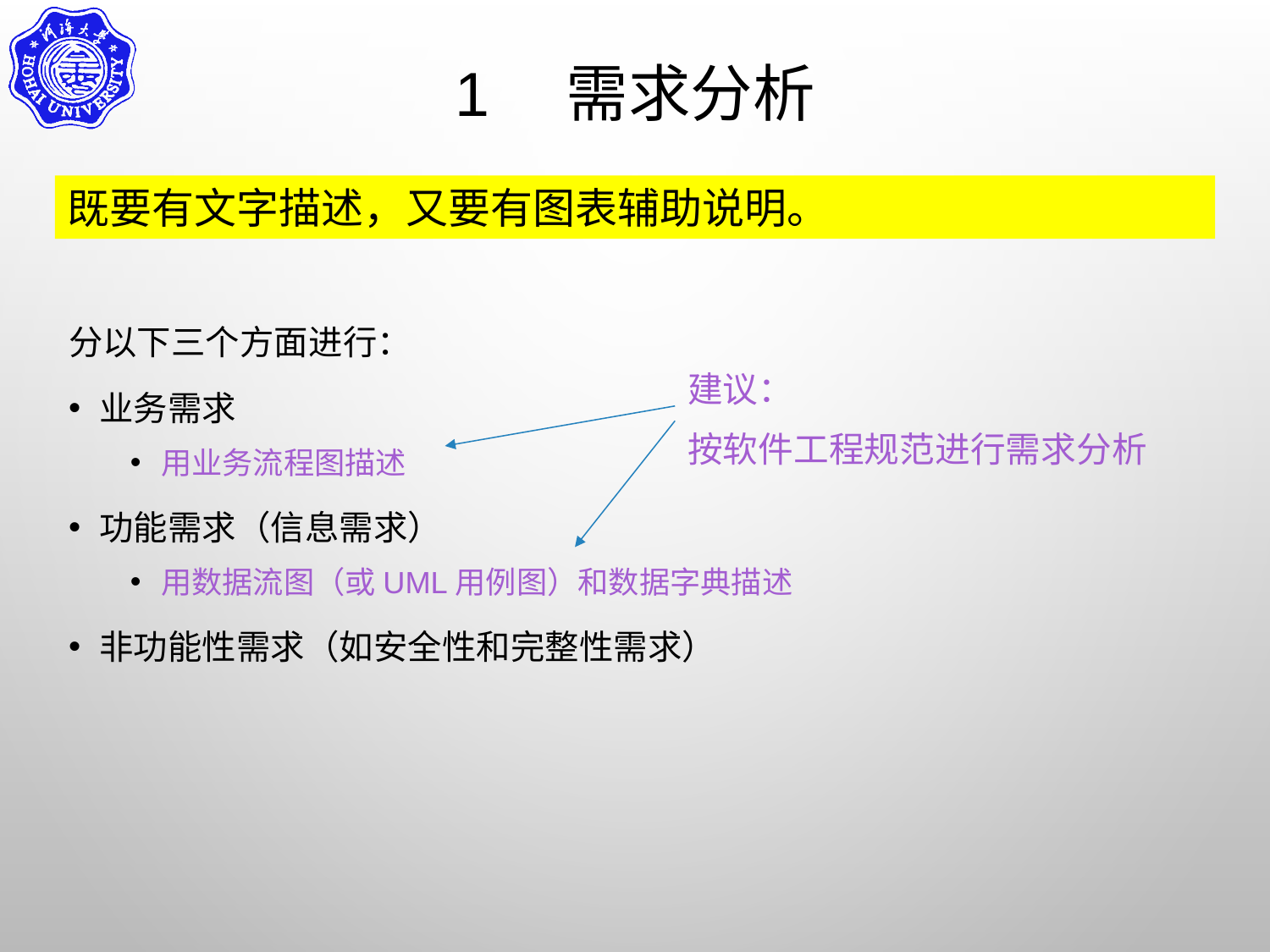

# 1　需求分析
既要有文字描述，又要有图表辅助说明。
分以下三个方面进行：
业务需求
用业务流程图描述
功能需求（信息需求）
用数据流图（或UML用例图）和数据字典描述
非功能性需求（如安全性和完整性需求）

建议：
按软件工程规范进行需求分析